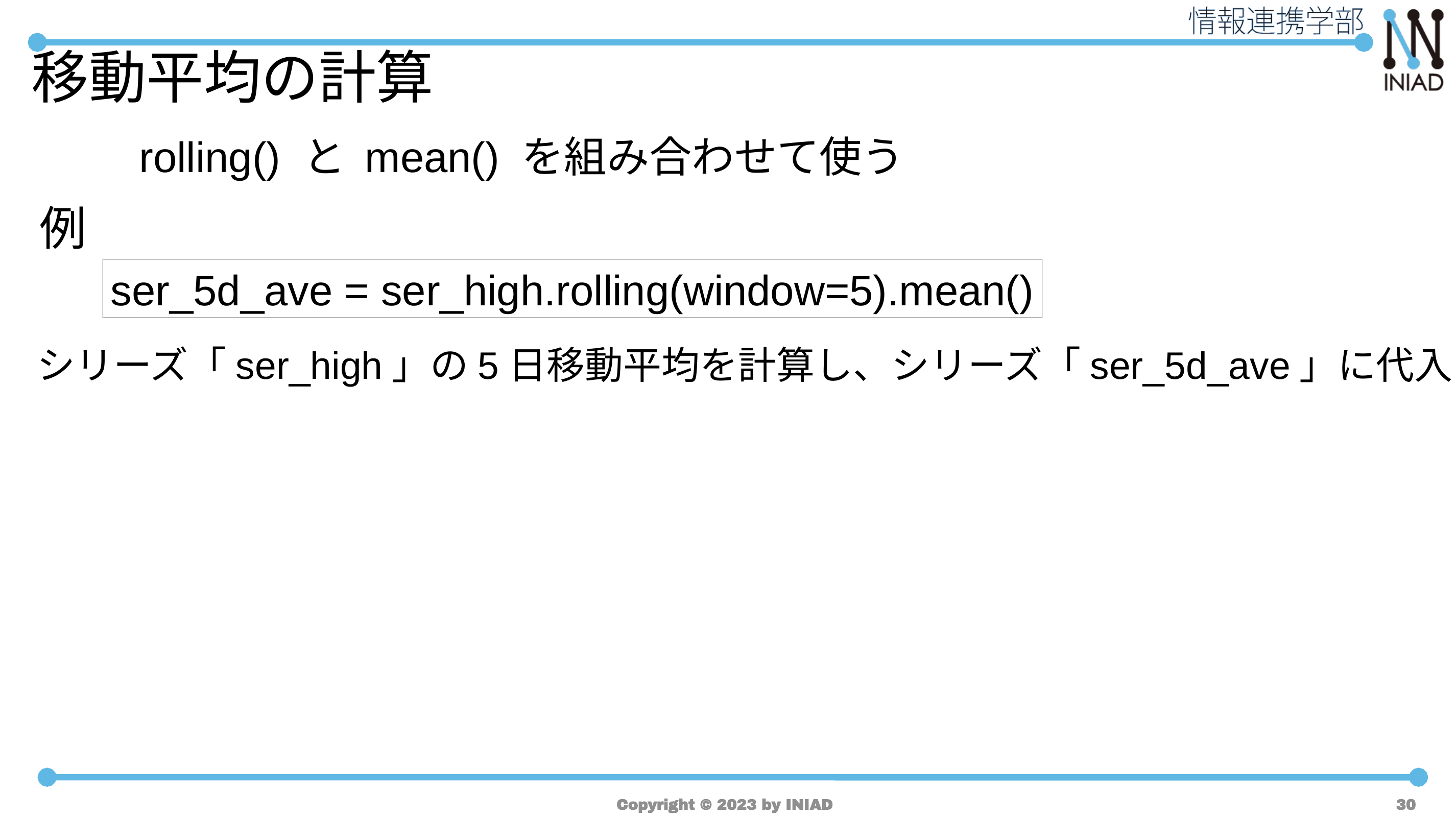

# 移動平均の計算
rolling() と mean() を組み合わせて使う
例
ser_5d_ave = ser_high.rolling(window=5).mean()
シリーズ「ser_high」の5日移動平均を計算し、シリーズ「ser_5d_ave」に代入
Copyright © 2023 by INIAD
30